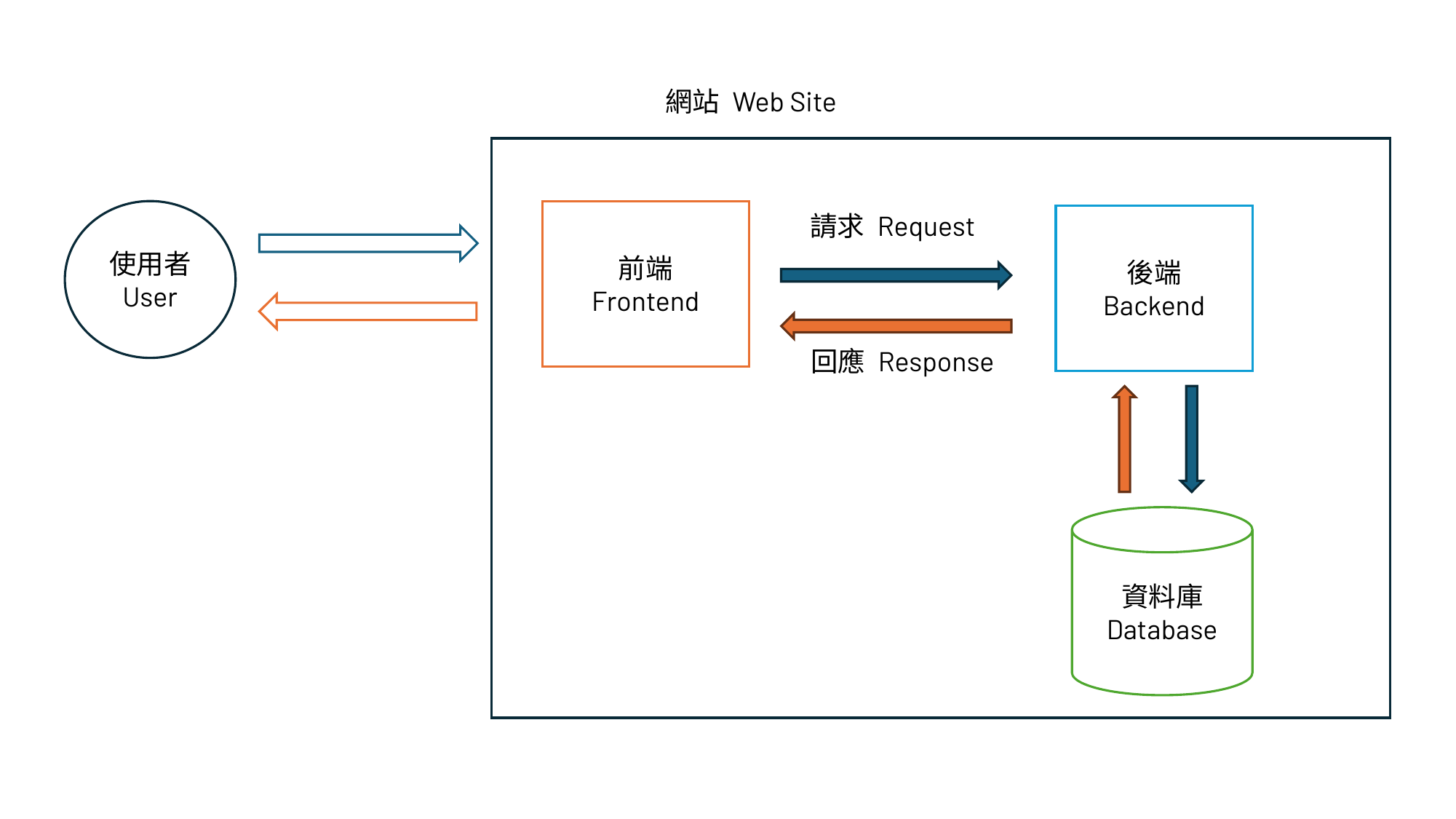

網站 Web Site

使用者
User
前端
Frontend
請求 Request
後端
Backend

回應 Response

資料庫
Database